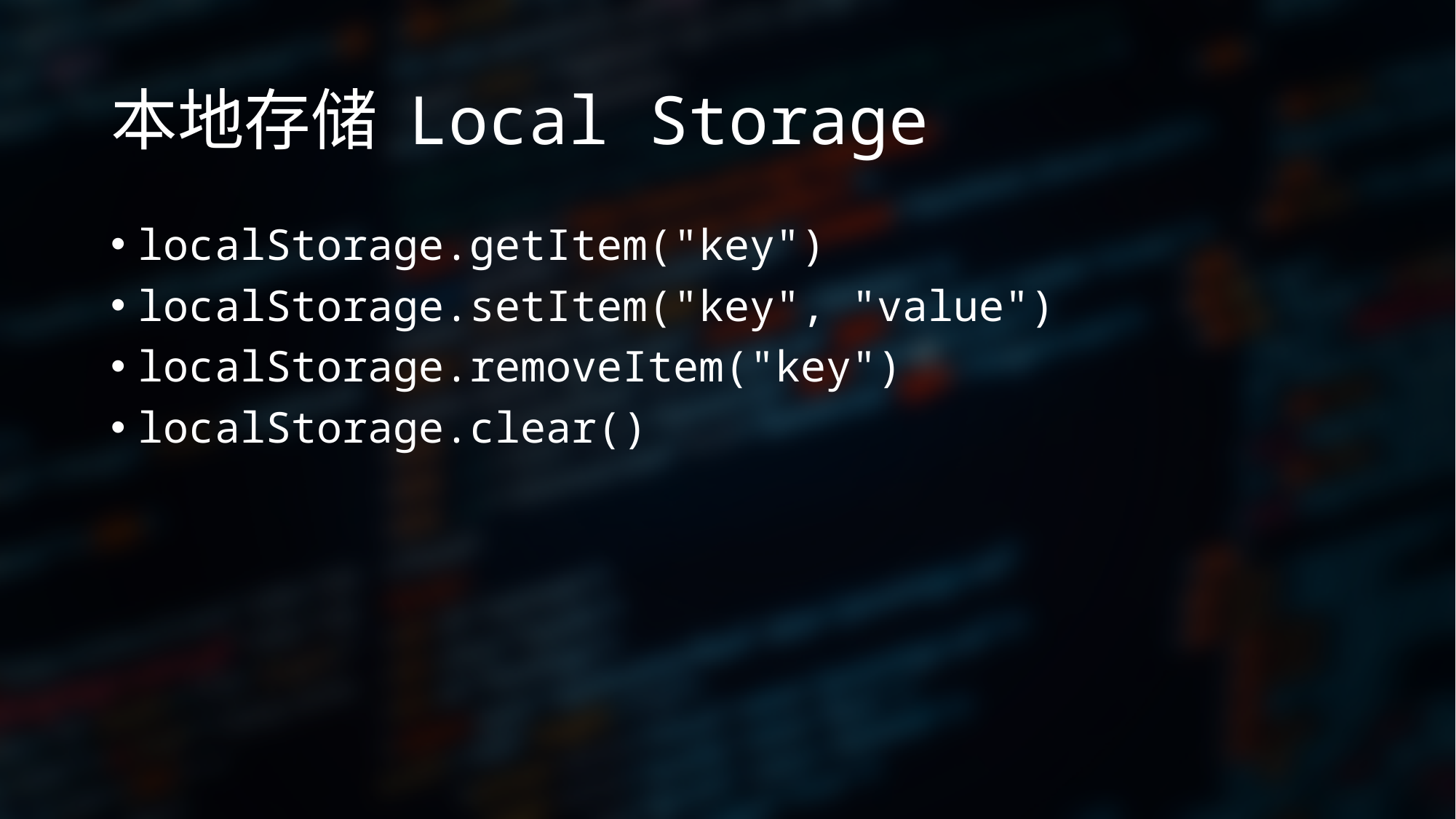

# 本地存储 Local Storage
localStorage.getItem("key")
localStorage.setItem("key", "value")
localStorage.removeItem("key")
localStorage.clear()